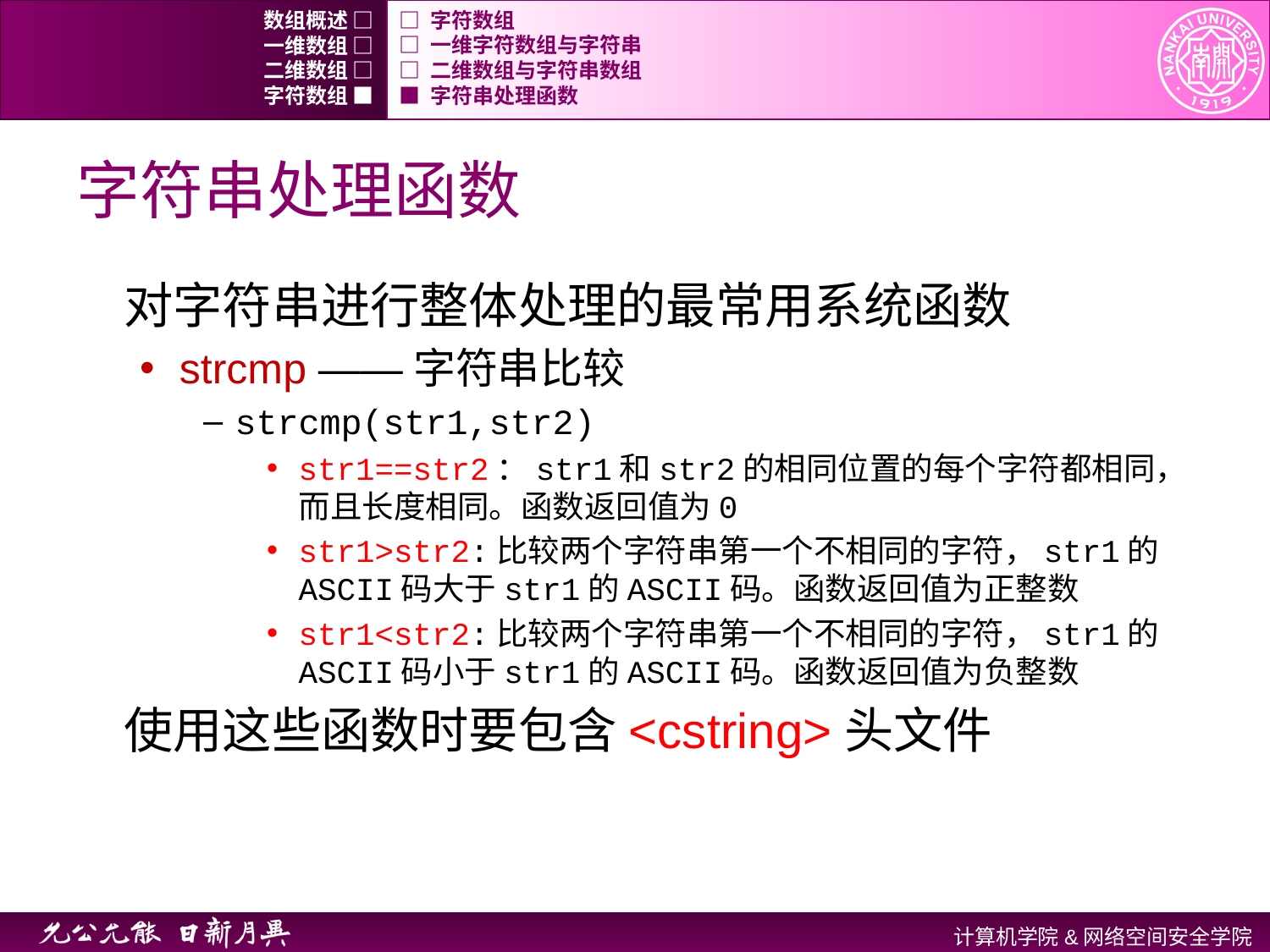

数组概述 □
□ 字符数组
一维数组 □
□ 一维字符数组与字符串
二维数组 □
□ 二维数组与字符串数组
字符数组 ■
■ 字符串处理函数
# 字符串处理函数
对字符串进行整体处理的最常用系统函数
strcmp ——字符串比较
strcmp(str1,str2)
str1==str2：str1和str2的相同位置的每个字符都相同，而且长度相同。函数返回值为0
str1>str2:比较两个字符串第一个不相同的字符，str1的ASCII码大于str1的ASCII码。函数返回值为正整数
str1<str2:比较两个字符串第一个不相同的字符，str1的ASCII码小于str1的ASCII码。函数返回值为负整数
使用这些函数时要包含<cstring>头文件